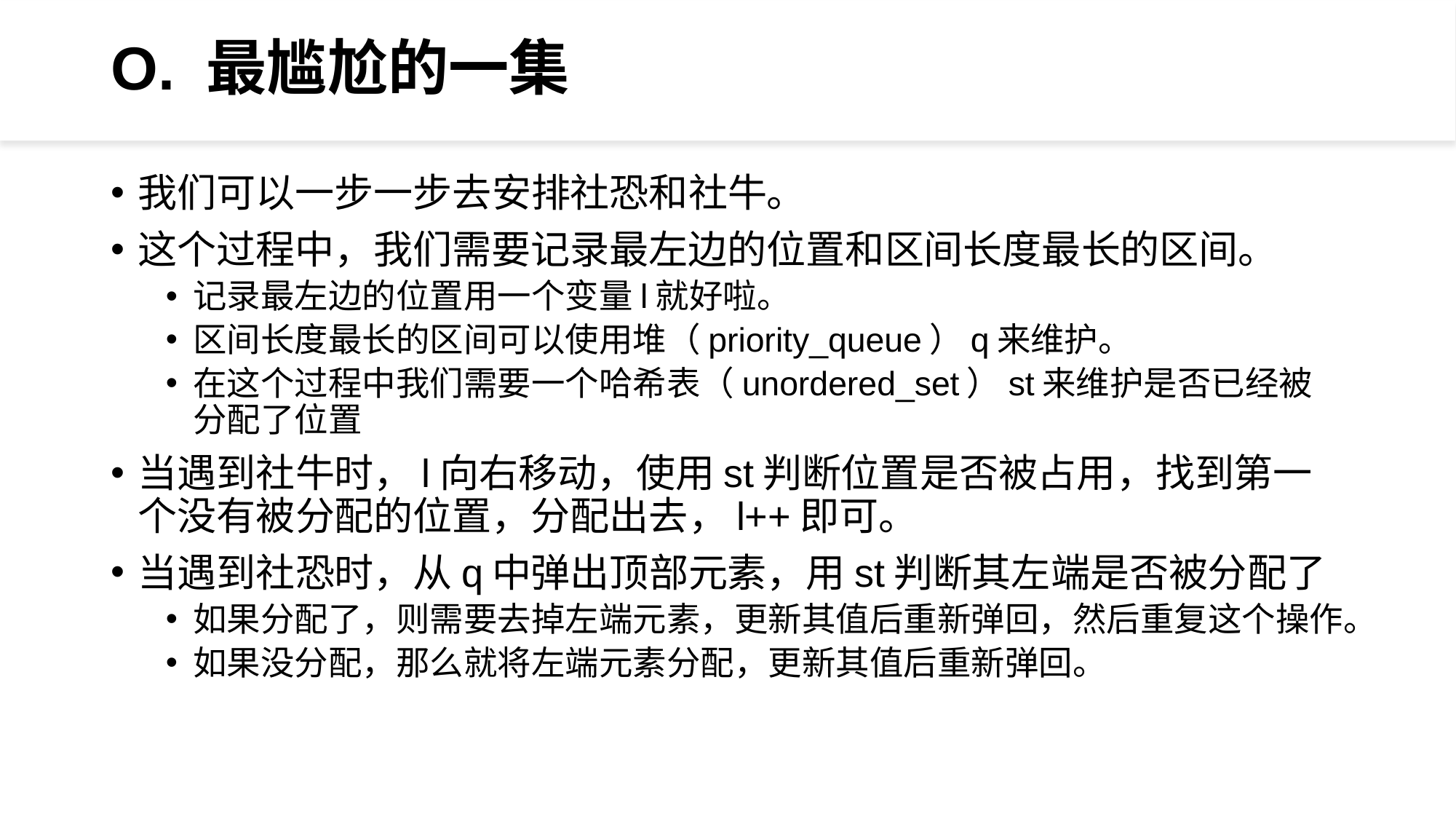

# O. 最尴尬的一集
我们可以一步一步去安排社恐和社牛。
这个过程中，我们需要记录最左边的位置和区间长度最长的区间。
记录最左边的位置用一个变量l就好啦。
区间长度最长的区间可以使用堆（priority_queue）q来维护。
在这个过程中我们需要一个哈希表（unordered_set）st来维护是否已经被分配了位置
当遇到社牛时，l向右移动，使用st判断位置是否被占用，找到第一个没有被分配的位置，分配出去，l++即可。
当遇到社恐时，从q中弹出顶部元素，用st判断其左端是否被分配了
如果分配了，则需要去掉左端元素，更新其值后重新弹回，然后重复这个操作。
如果没分配，那么就将左端元素分配，更新其值后重新弹回。